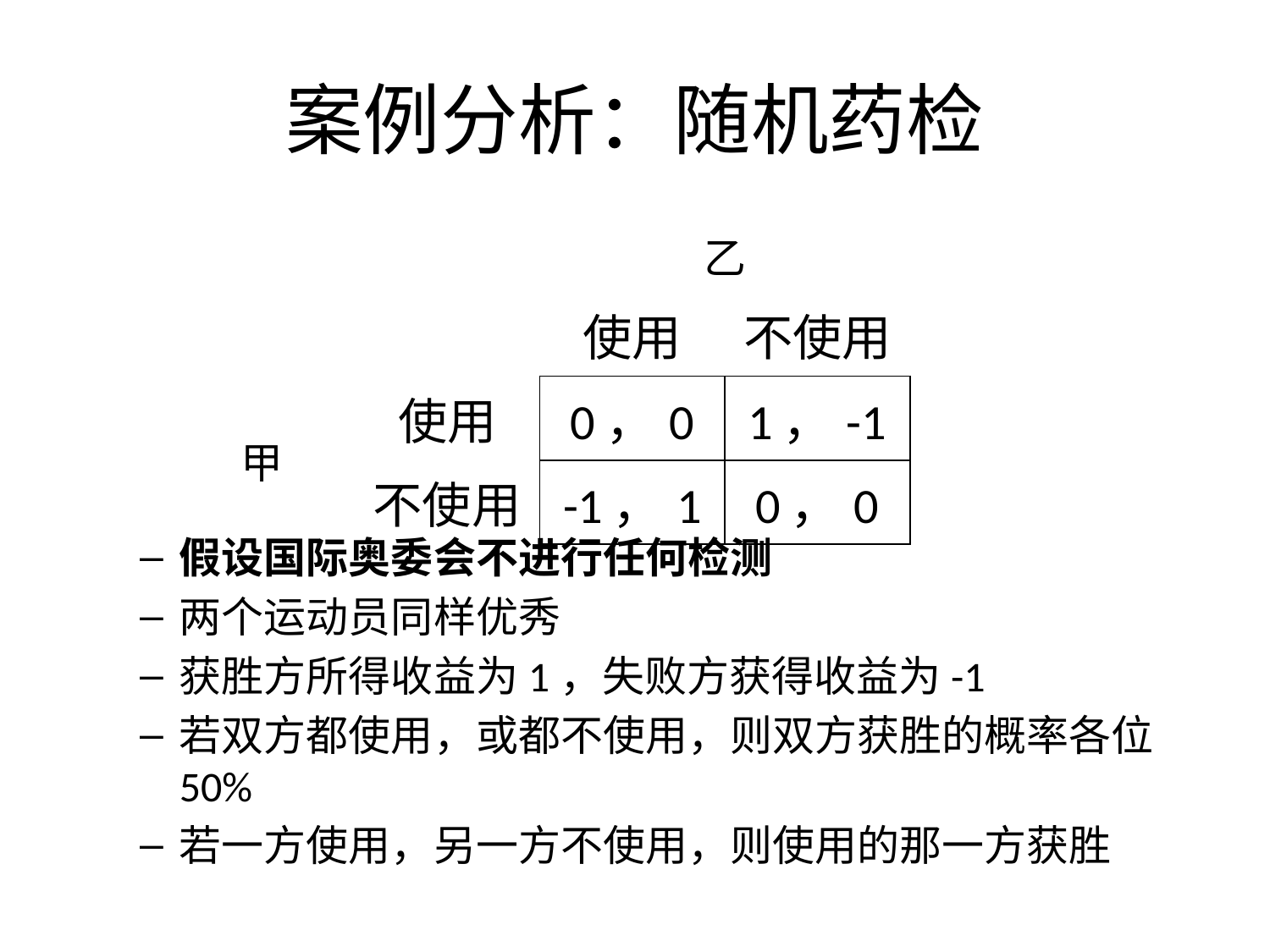

案例分析：随机药检

假设国际奥委会不进行任何检测
两个运动员同样优秀
获胜方所得收益为1，失败方获得收益为-1
若双方都使用，或都不使用，则双方获胜的概率各位50%
若一方使用，另一方不使用，则使用的那一方获胜

|  |  | 乙 |  |
| --- | --- | --- | --- |
|  |  | 使用 | 不使用 |
| 甲 | 使用 | 0，0 | 1，-1 |
|  | 不使用 | -1，1 | 0，0 |